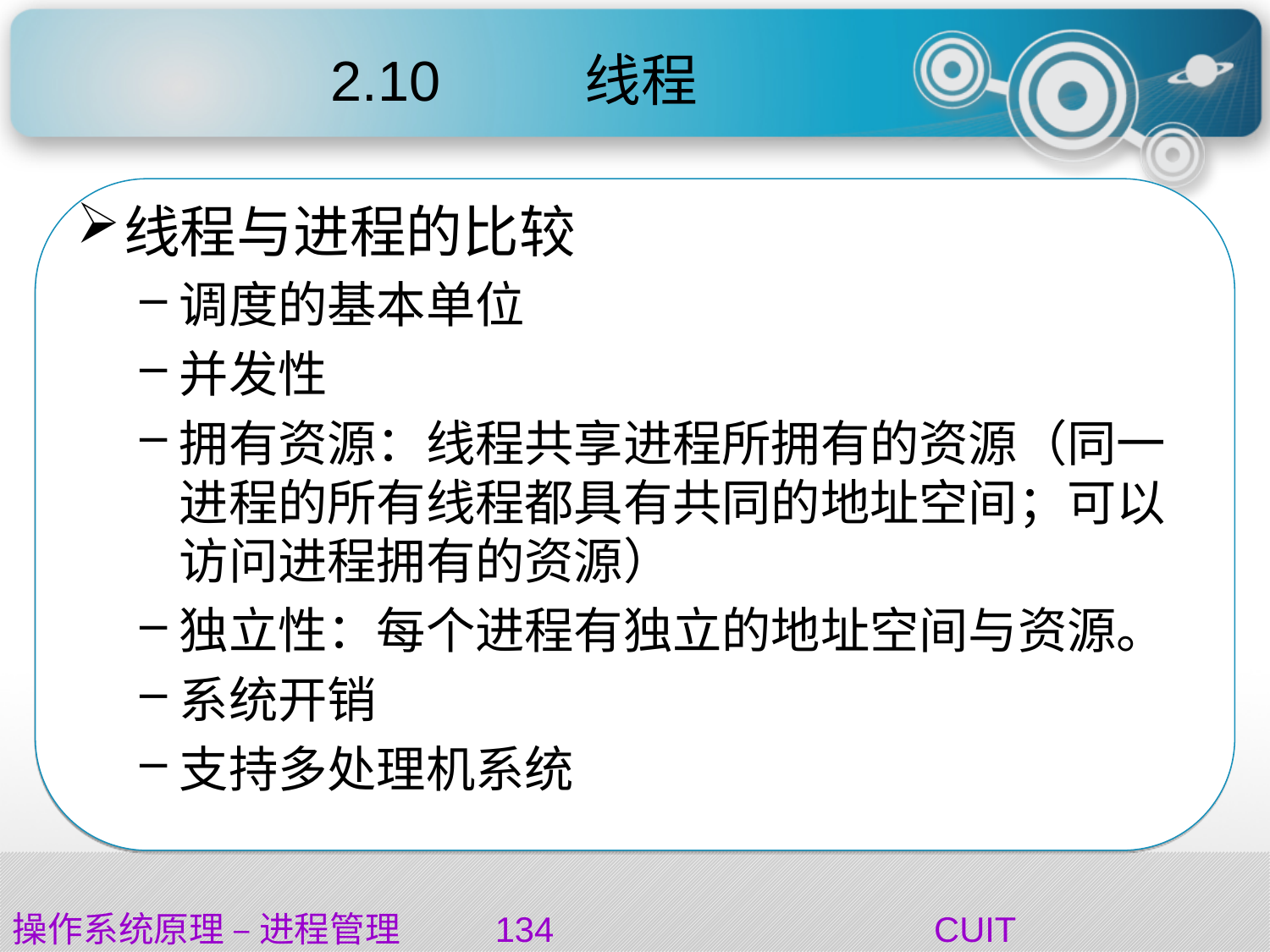

# 2.10		线程
线程与进程的比较
调度的基本单位
并发性
拥有资源：线程共享进程所拥有的资源（同一进程的所有线程都具有共同的地址空间；可以访问进程拥有的资源）
独立性：每个进程有独立的地址空间与资源。
系统开销
支持多处理机系统